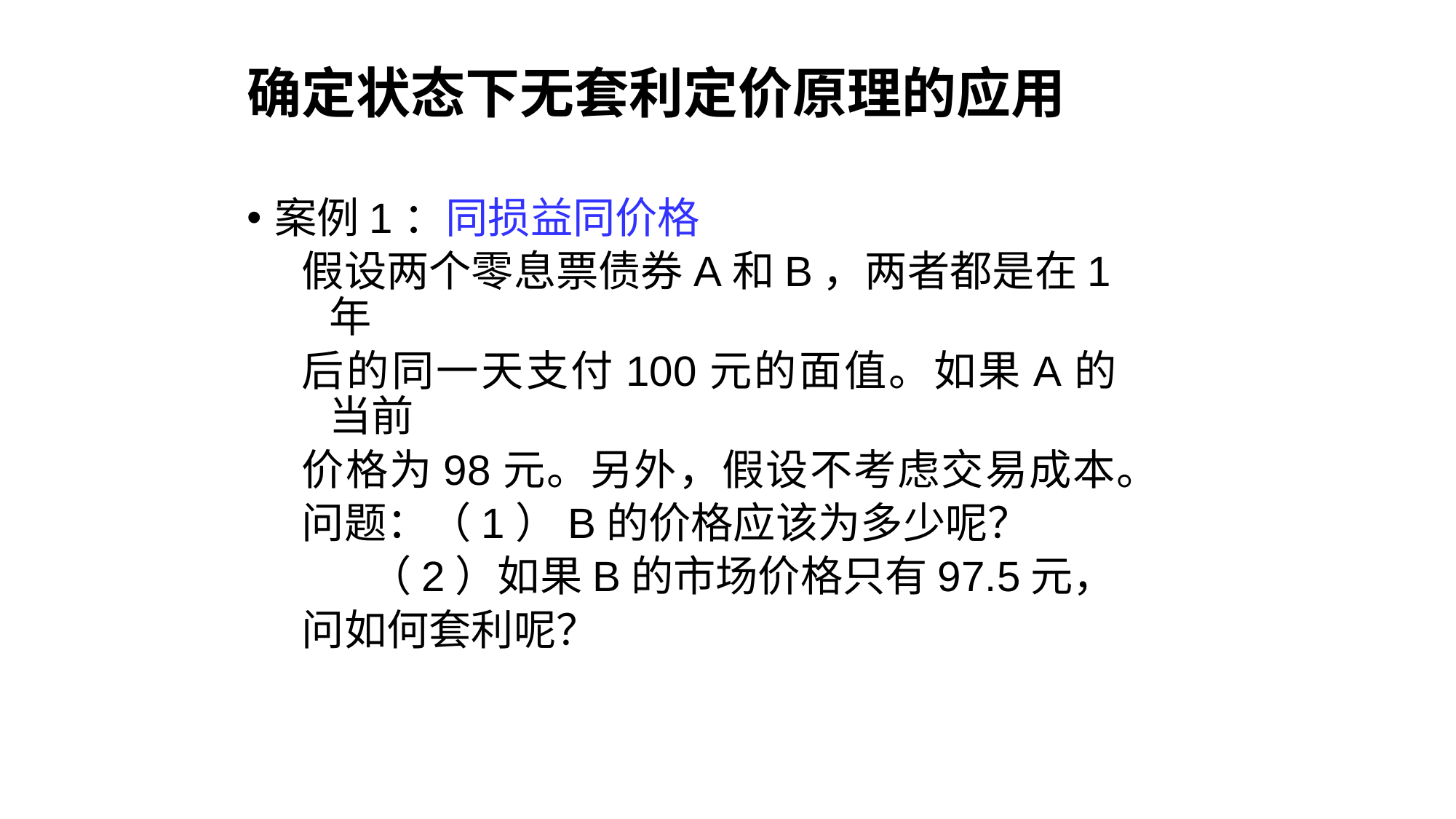

确定状态下无套利定价原理的应用
案例1：同损益同价格
假设两个零息票债券A和B，两者都是在1年
后的同一天支付100元的面值。如果A的当前
价格为98元。另外，假设不考虑交易成本。
问题：（1）B的价格应该为多少呢？
      （2）如果B的市场价格只有97.5元，
问如何套利呢？